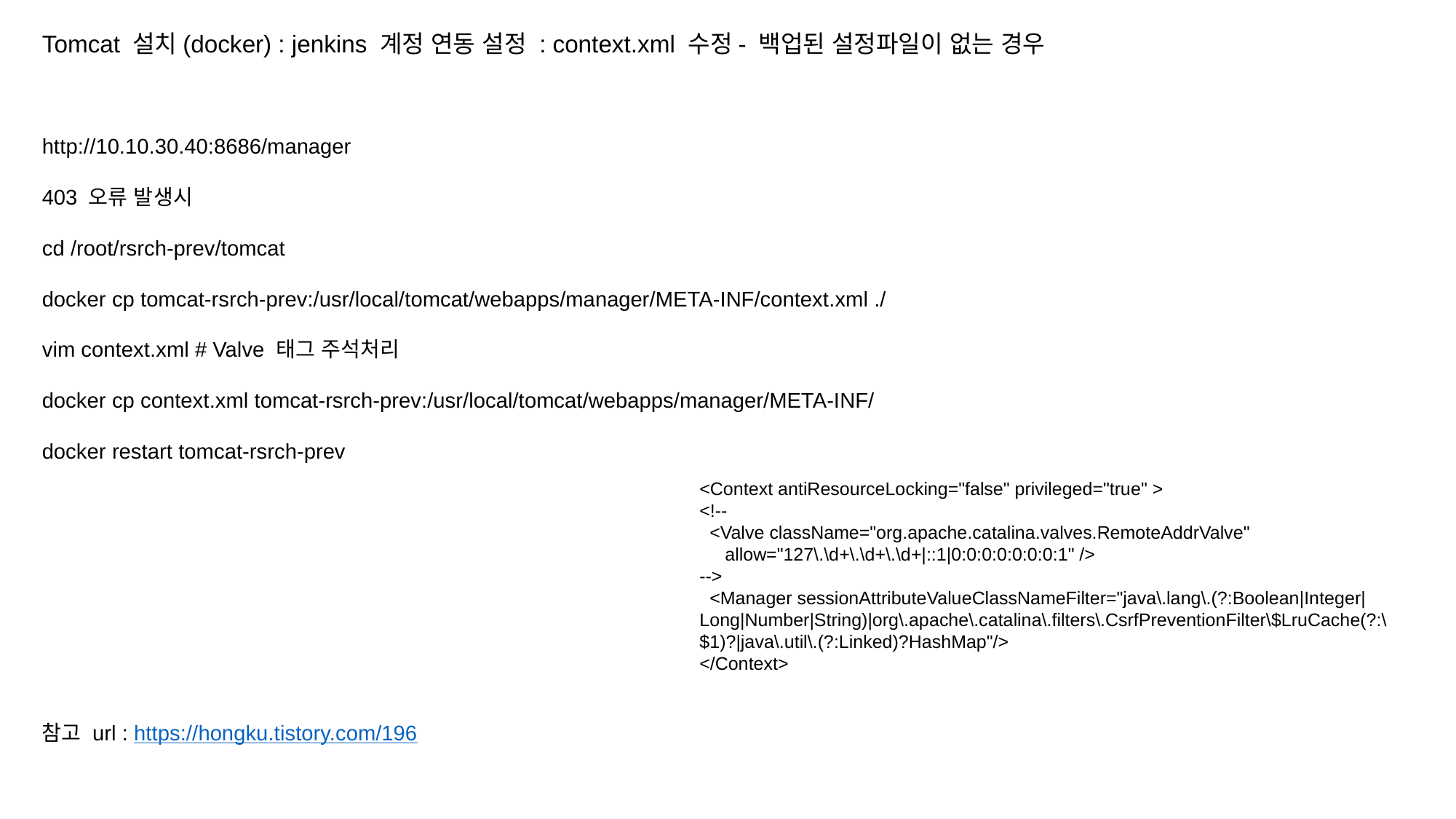

Tomcat 설치(docker) : jenkins 계정 연동 설정 : context.xml 수정- 백업된 설정파일이 없는 경우

http://10.10.30.40:8686/manager

403 오류 발생시

cd /root/rsrch-prev/tomcat

docker cp tomcat-rsrch-prev:/usr/local/tomcat/webapps/manager/META-INF/context.xml ./

vim context.xml # Valve 태그 주석처리

docker cp context.xml tomcat-rsrch-prev:/usr/local/tomcat/webapps/manager/META-INF/

docker restart tomcat-rsrch-prev

<Context antiResourceLocking="false" privileged="true" >
<!--
  <Valve className="org.apache.catalina.valves.RemoteAddrValve"
     allow="127\.\d+\.\d+\.\d+|::1|0:0:0:0:0:0:0:1" />
-->
  <Manager sessionAttributeValueClassNameFilter="java\.lang\.(?:Boolean|Integer|Long|Number|String)|org\.apache\.catalina\.filters\.CsrfPreventionFilter\$LruCache(?:\$1)?|java\.util\.(?:Linked)?HashMap"/>
</Context>
참고 url : https://hongku.tistory.com/196